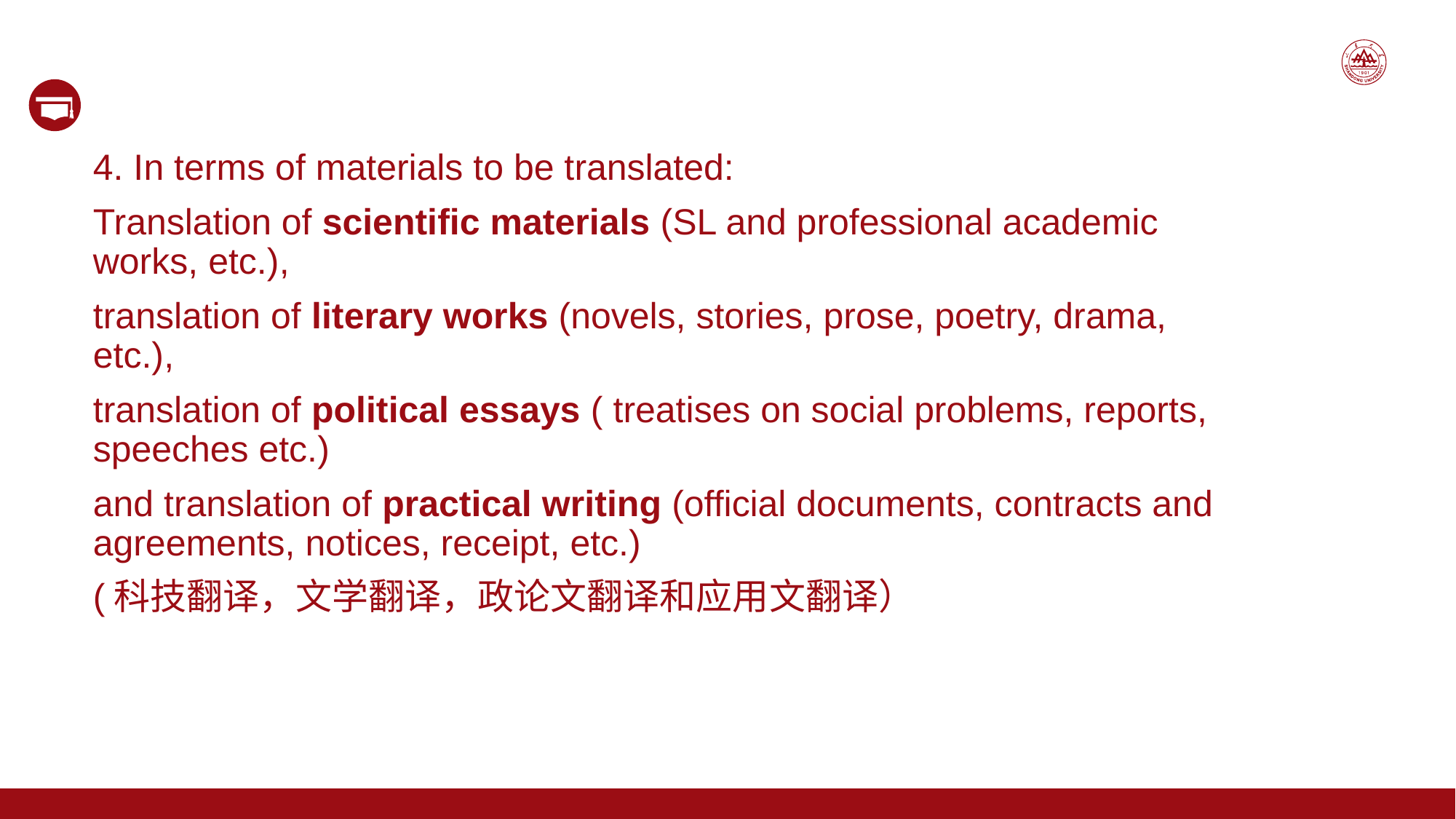

4. In terms of materials to be translated:
Translation of scientific materials (SL and professional academic works, etc.),
translation of literary works (novels, stories, prose, poetry, drama, etc.),
translation of political essays ( treatises on social problems, reports, speeches etc.)
and translation of practical writing (official documents, contracts and agreements, notices, receipt, etc.)
(科技翻译，文学翻译，政论文翻译和应用文翻译）